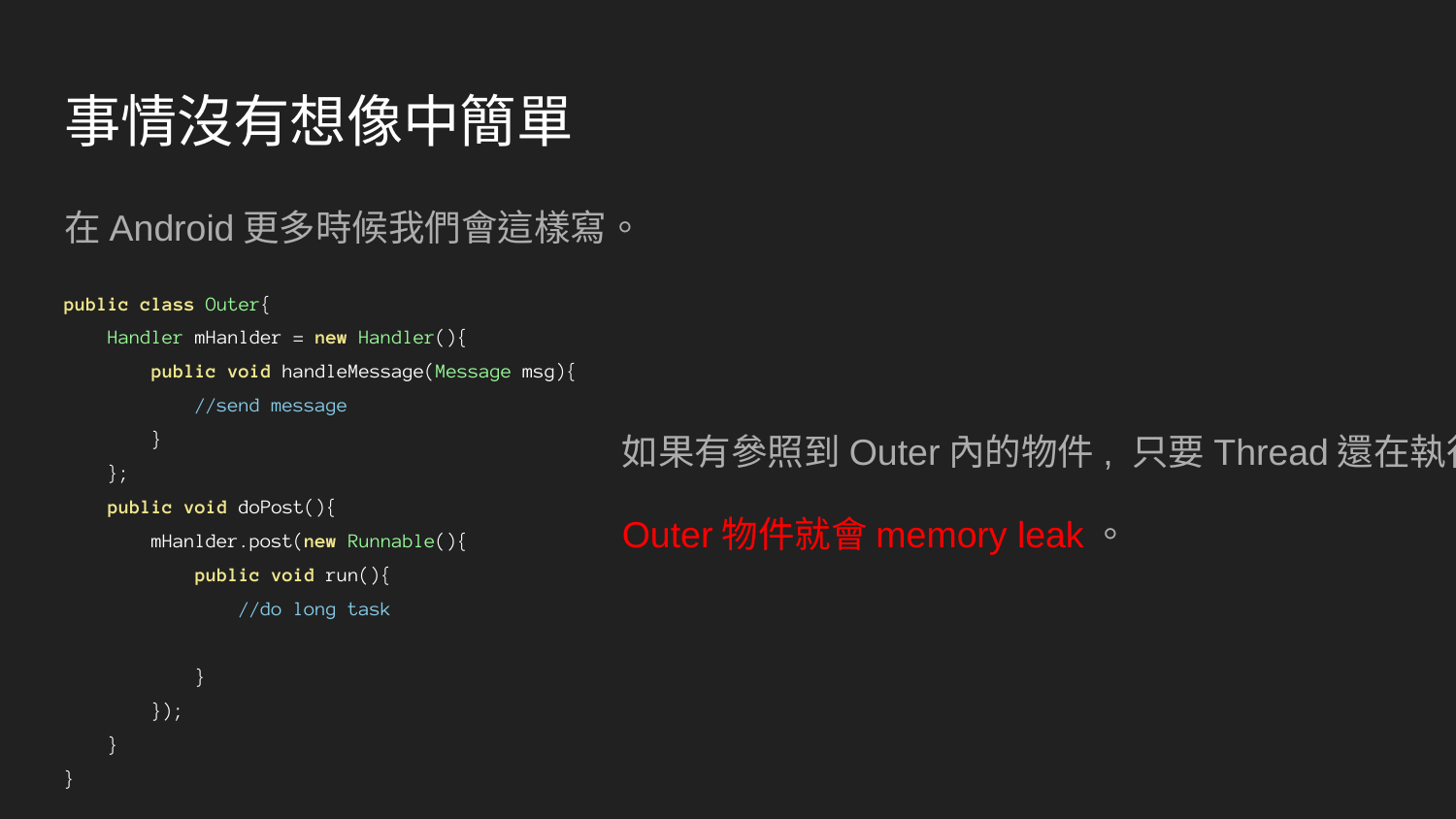

# 事情沒有想像中簡單
在Android更多時候我們會這樣寫。
public class Outer{
    Handler mHanlder = new Handler(){
        public void handleMessage(Message msg){
            //send message
        }
    };
    public void doPost(){
        mHanlder.post(new Runnable(){
            public void run(){
                //do long task
            }
        });
    }
}

如果有參照到Outer內的物件, 只要Thread還在執行,
Outer物件就會memory leak。